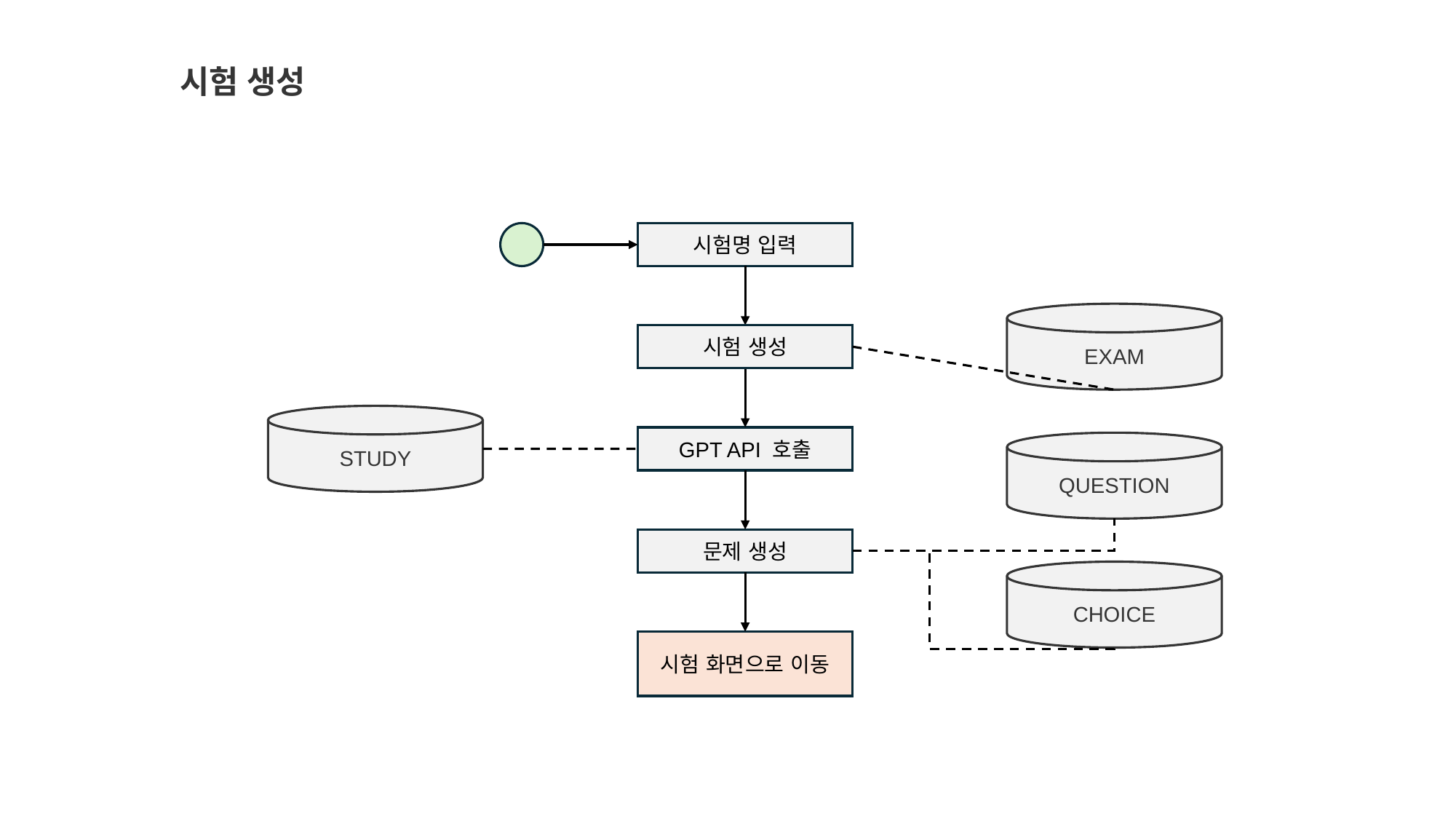

# 시험 생성

시험명 입력

EXAM
시험 생성

STUDY
GPT API 호출

QUESTION
문제 생성

CHOICE
시험 화면으로 이동